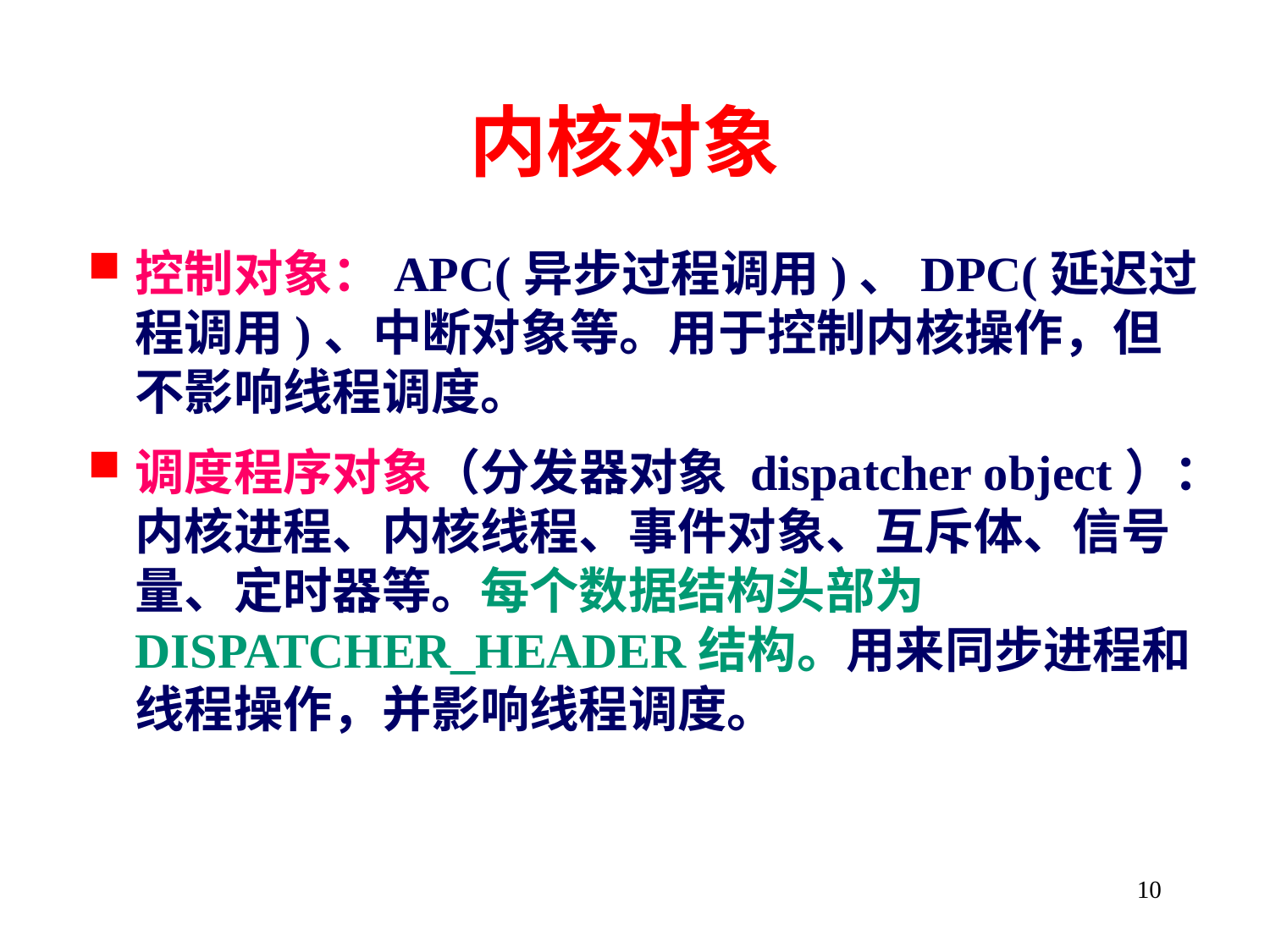

# 内核对象
控制对象：APC(异步过程调用)、DPC(延迟过程调用)、中断对象等。用于控制内核操作，但不影响线程调度。
调度程序对象（分发器对象 dispatcher object）：内核进程、内核线程、事件对象、互斥体、信号量、定时器等。每个数据结构头部为DISPATCHER_HEADER结构。用来同步进程和线程操作，并影响线程调度。
10